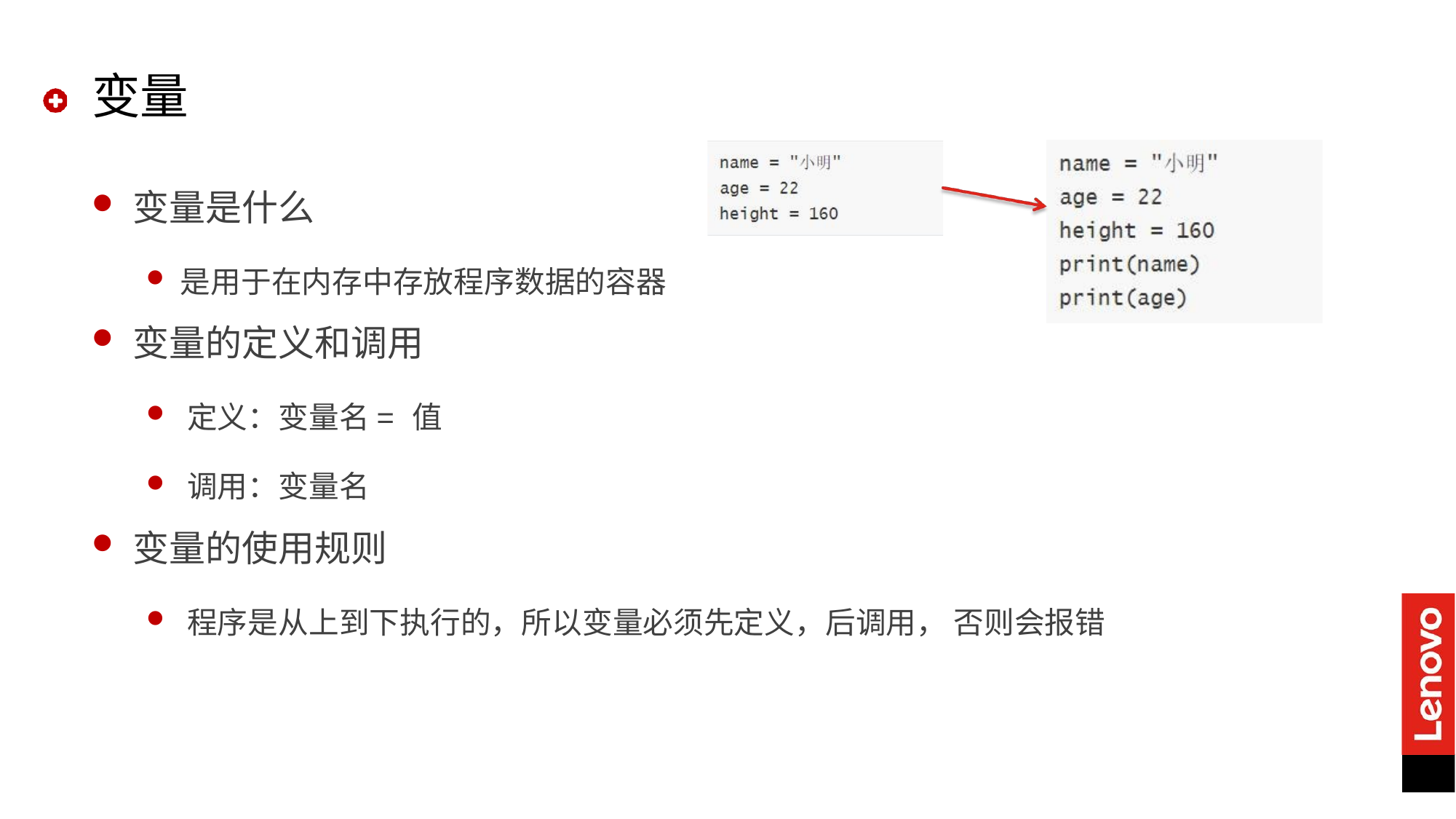

# 变量

变量是什么
是用于在内存中存放程序数据的容器

变量的定义和调用
定义：变量名= 值
调用：变量名

变量的使用规则
程序是从上到下执行的，所以变量必须先定义，后调用， 否则会报错
11